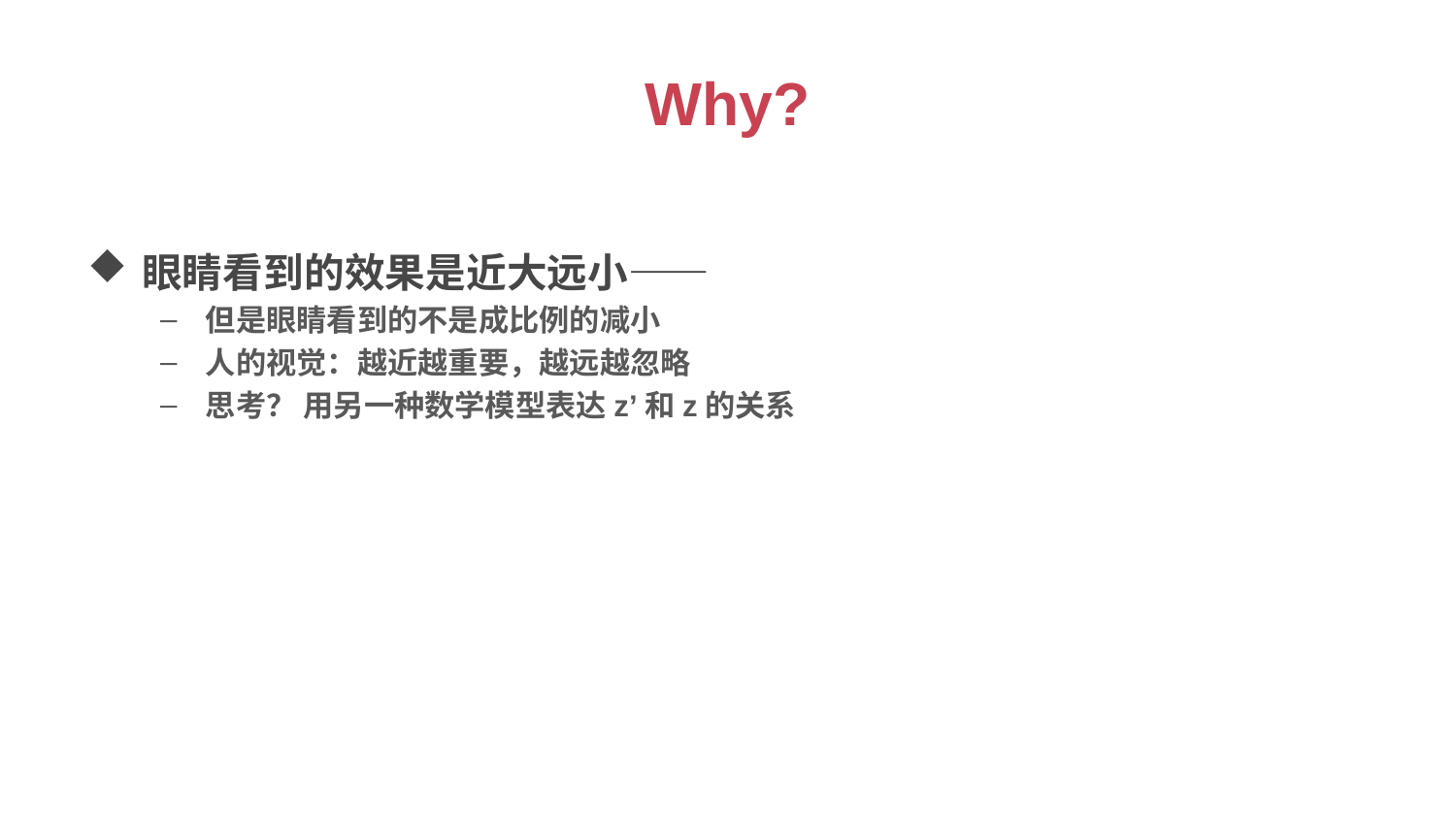

# Why?
眼睛看到的效果是近大远小——
但是眼睛看到的不是成比例的减小
人的视觉：越近越重要，越远越忽略
思考？ 用另一种数学模型表达z’和z的关系